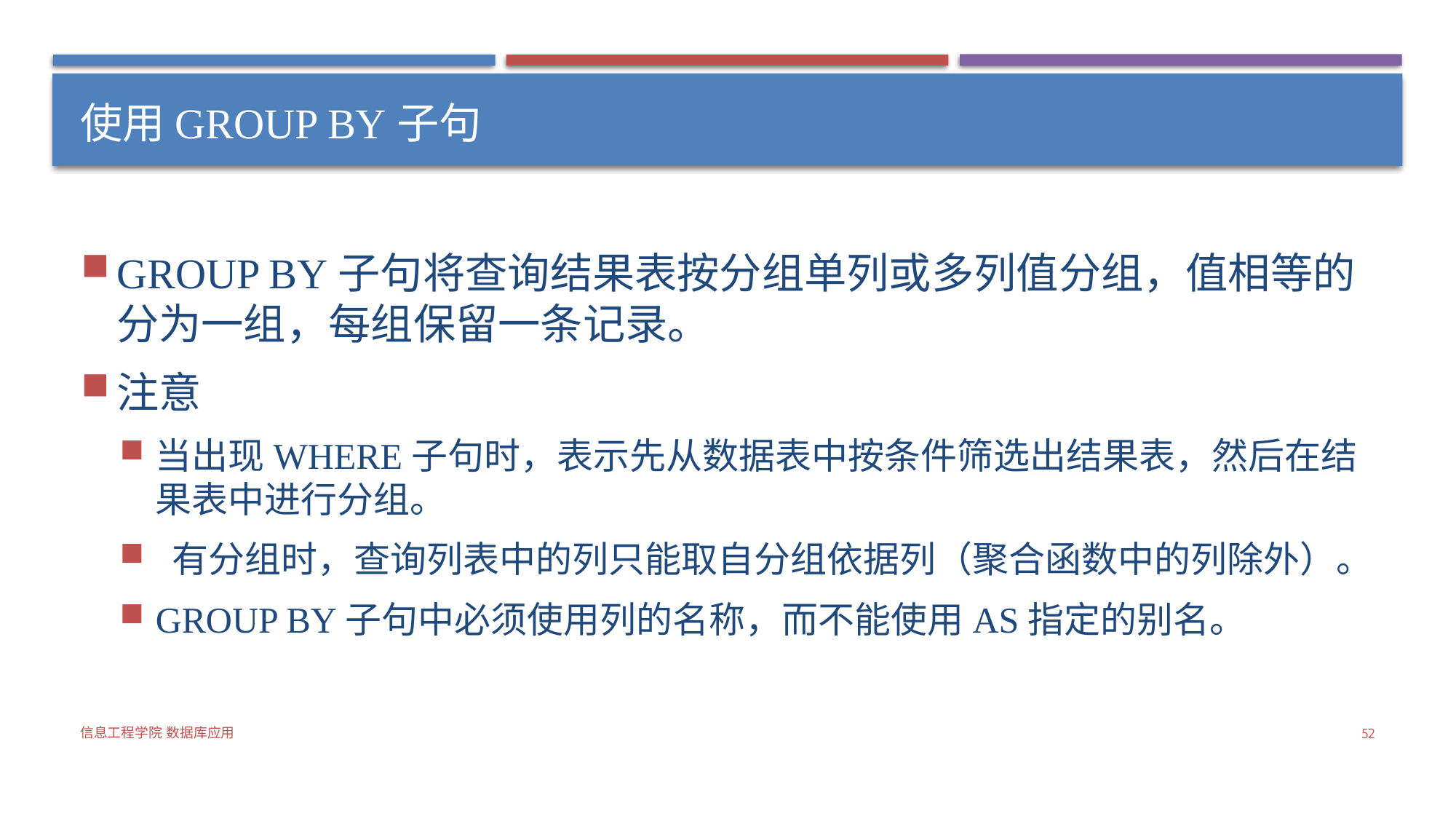

# 使用GROUP BY子句
GROUP BY子句将查询结果表按分组单列或多列值分组，值相等的分为一组，每组保留一条记录。
注意
当出现WHERE子句时，表示先从数据表中按条件筛选出结果表，然后在结果表中进行分组。
 有分组时，查询列表中的列只能取自分组依据列（聚合函数中的列除外）。
GROUP BY子句中必须使用列的名称，而不能使用AS指定的别名。
信息工程学院 数据库应用
52